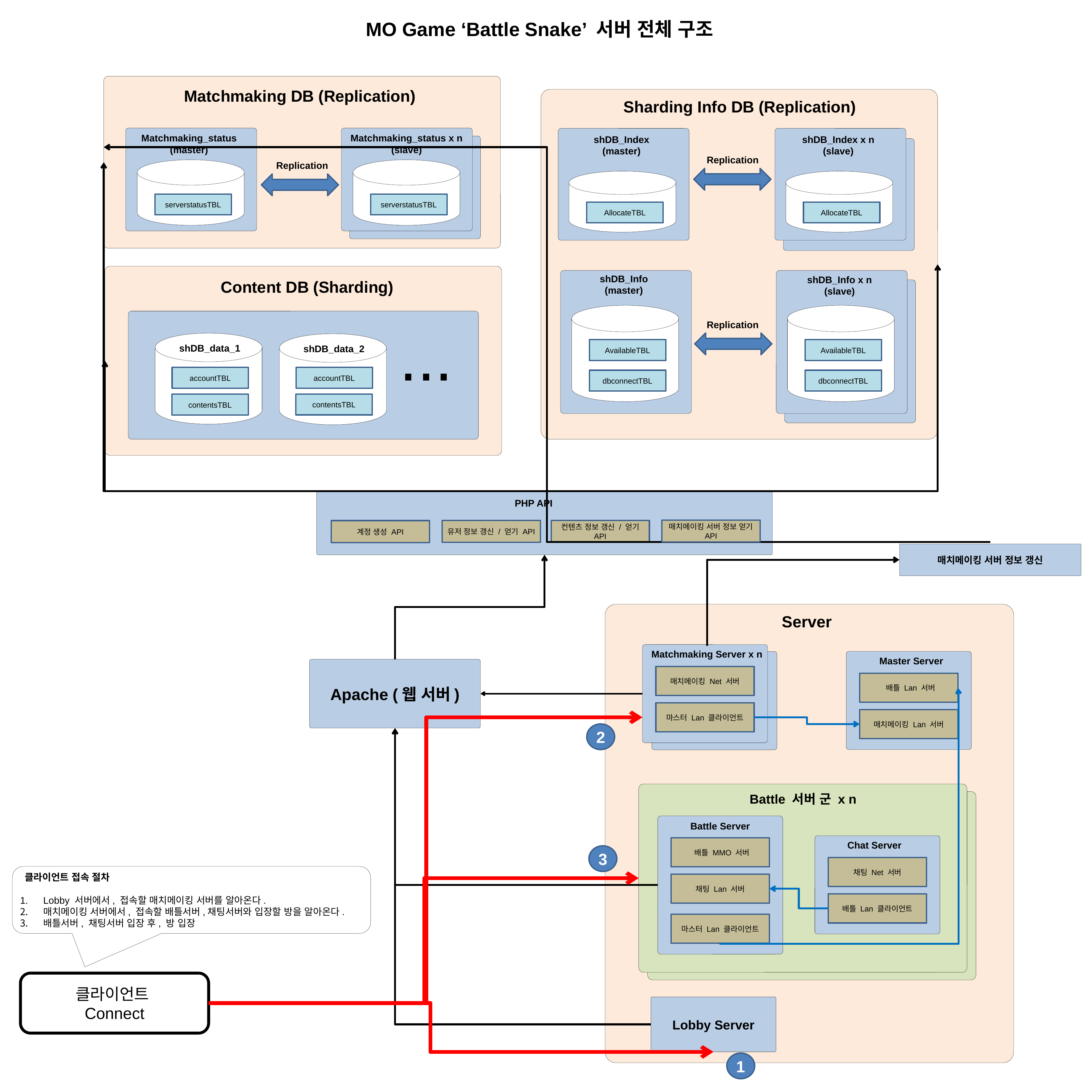

MO Game ‘Battle Snake’ 서버 전체 구조

Matchmaking DB (Replication)

Sharding Info DB (Replication)

Matchmaking_status
(master)

Matchmaking_status x n
(slave)

shDB_Index
(master)

shDB_Index x n
(slave)

Replication
Replication

serverstatusTBL
serverstatusTBL
AllocateTBL
AllocateTBL

shDB_Info
(master)

shDB_Info x n
(slave)
Content DB (Sharding)

...
Replication

AvailableTBL
AvailableTBL
shDB_data_1
shDB_data_2
accountTBL
accountTBL
dbconnectTBL
dbconnectTBL
contentsTBL
contentsTBL

PHP API
매치메이킹 서버 정보 얻기 API
컨텐츠 정보 갱신 / 얻기 API
유저 정보 갱신 / 얻기 API
계정 생성 API
매치메이킹 서버 정보 갱신

Server

Matchmaking Server x n

Master Server

Apache (웹 서버)
매치메이킹 Net 서버
 배틀 Lan 서버
마스터 Lan 클라이언트
매치메이킹 Lan 서버
2

Battle 서버 군 x n

Battle Server

Chat Server
 배틀 MMO 서버
3
채팅 Net 서버
 클라이언트 접속 절차

Lobby 서버에서, 접속할 매치메이킹 서버를 알아온다.
매치메이킹 서버에서, 접속할 배틀서버,채팅서버와 입장할 방을 알아온다.
배틀서버, 채팅서버 입장 후, 방 입장
채팅 Lan 서버
배틀 Lan 클라이언트
마스터 Lan 클라이언트
클라이언트
Connect
Lobby Server
1